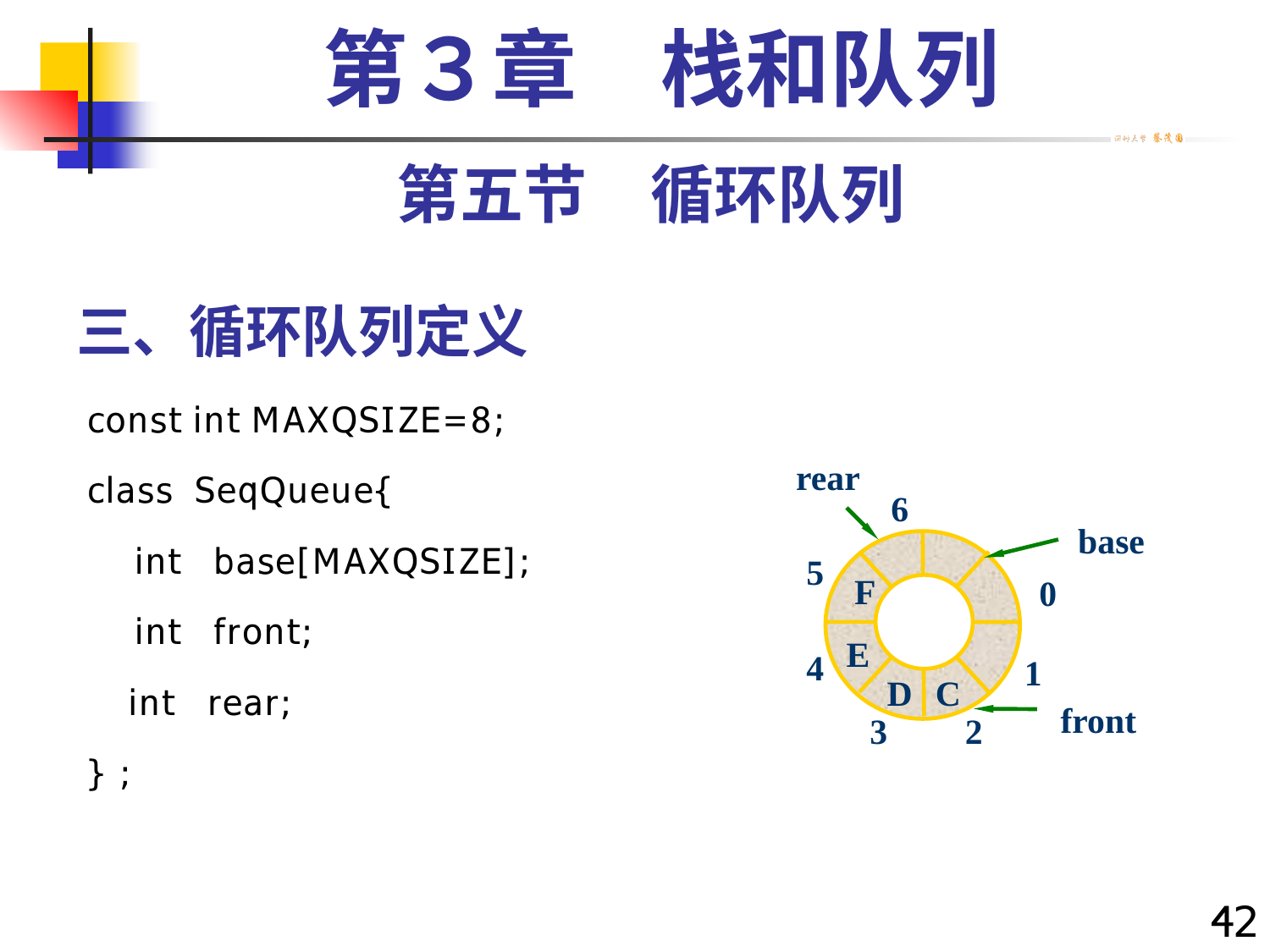

第３章　栈和队列
第五节　循环队列
# 三、循环队列定义
const int MAXQSIZE=8;
class  SeqQueue{
	int   base[MAXQSIZE];
	int   front;
    int   rear;
} ;
rear
6

  base
C

F

E
D
C

5
0
4
1
front
3
2

42